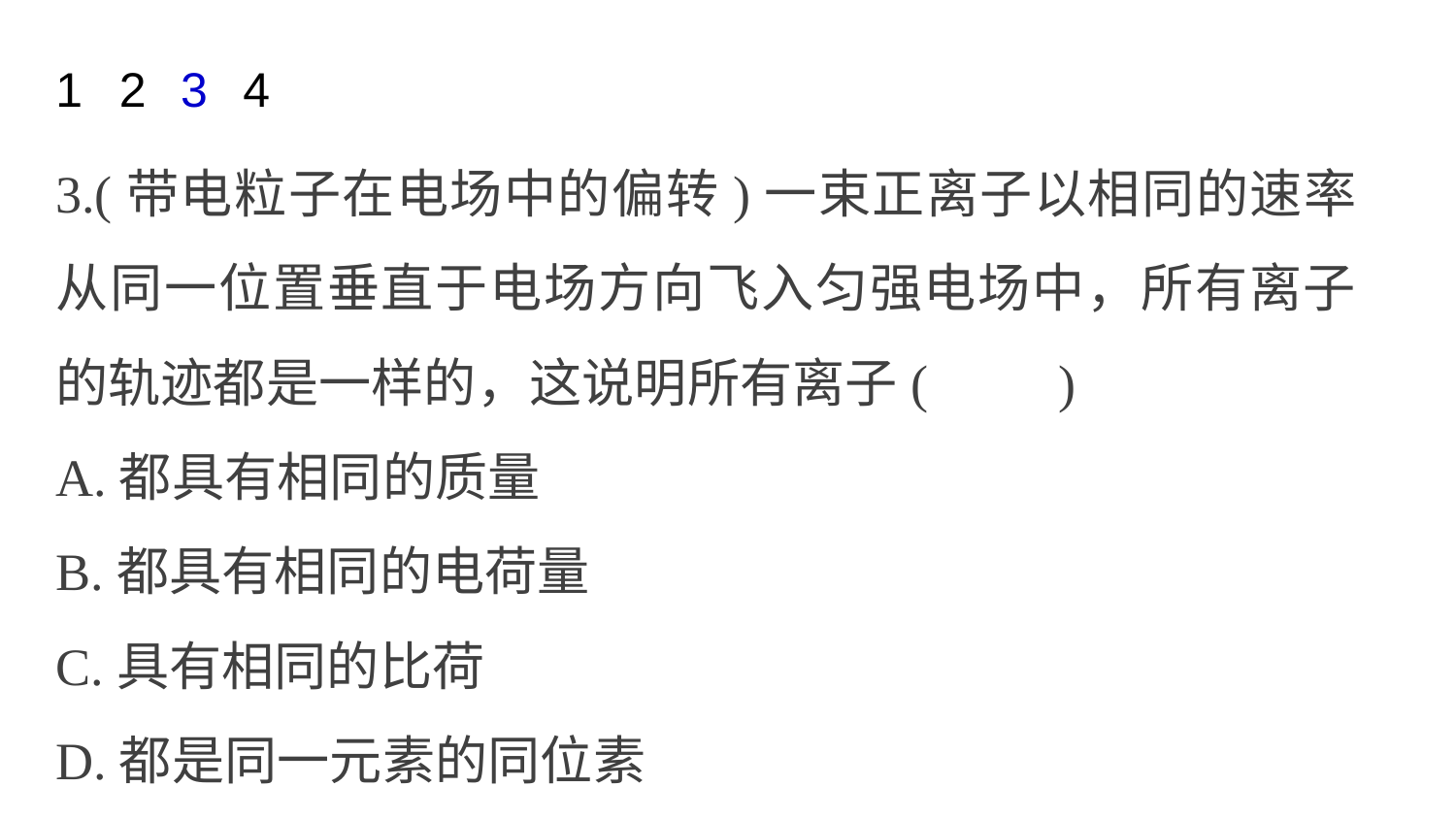

1
2
3
4
3.(带电粒子在电场中的偏转)一束正离子以相同的速率从同一位置垂直于电场方向飞入匀强电场中，所有离子的轨迹都是一样的，这说明所有离子(　　)
A.都具有相同的质量
B.都具有相同的电荷量
C.具有相同的比荷
D.都是同一元素的同位素